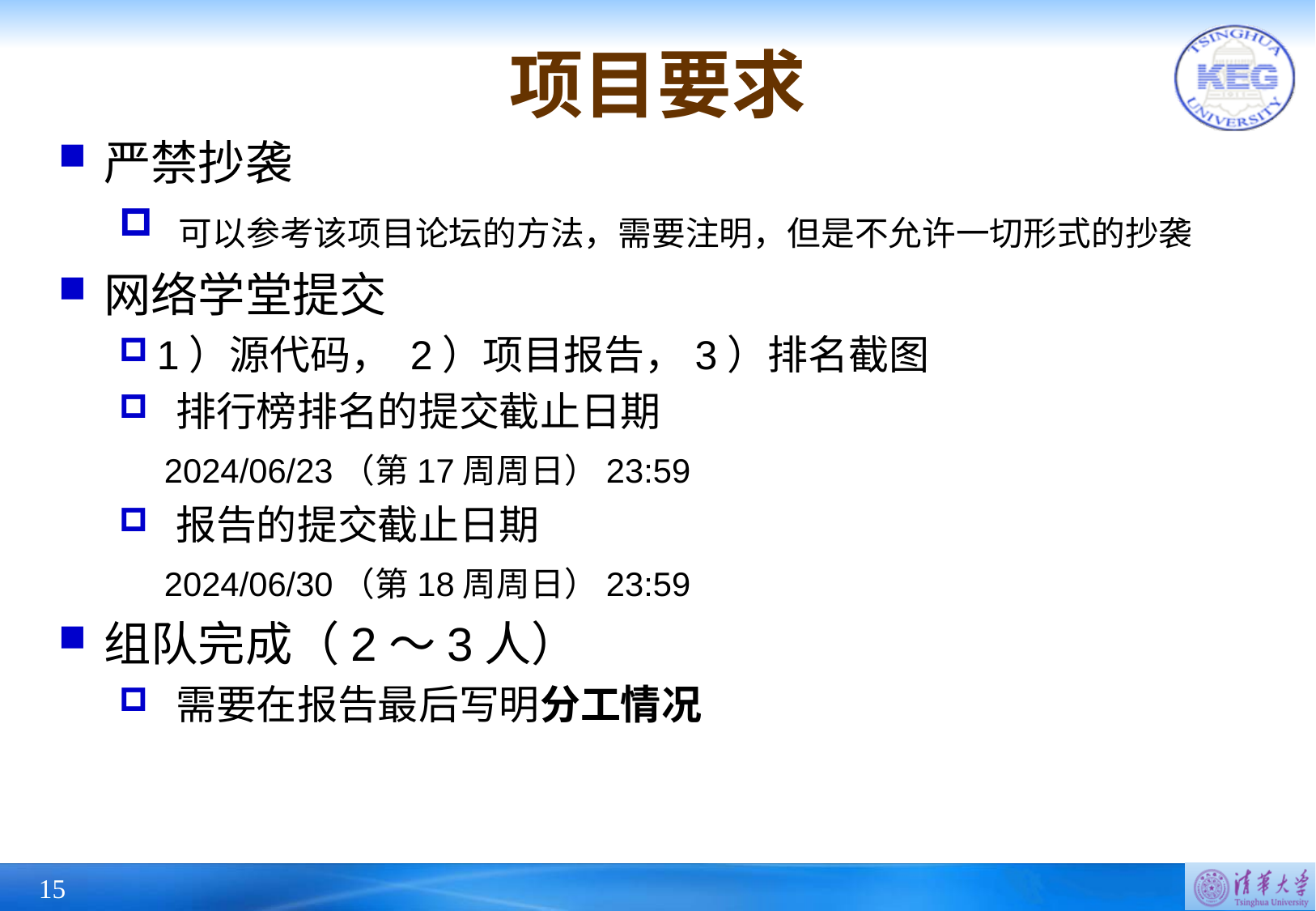

# 项目要求
严禁抄袭
 可以参考该项目论坛的方法，需要注明，但是不允许一切形式的抄袭
网络学堂提交
1）源代码， 2）项目报告，3）排名截图
 排行榜排名的提交截止日期
    2024/06/23（第17周周日）23:59
 报告的提交截止日期
    2024/06/30（第18周周日）23:59
组队完成（2～3人）
 需要在报告最后写明分工情况